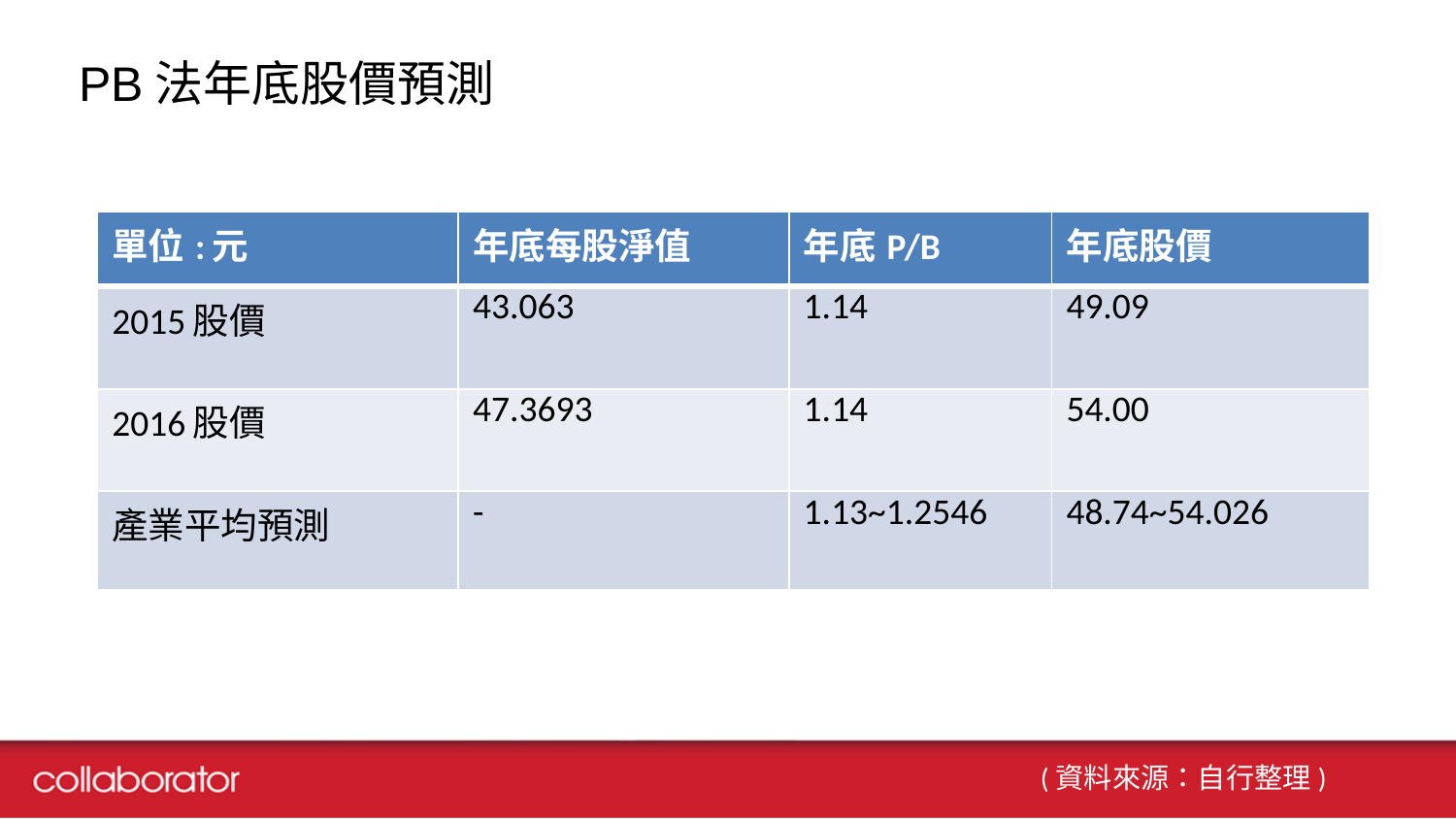

# PB法年底股價預測
| 單位:元 | 年底每股淨值 | 年底P/B | 年底股價 |
| --- | --- | --- | --- |
| 2015股價 | 43.063 | 1.14 | 49.09 |
| 2016股價 | 47.3693 | 1.14 | 54.00 |
| 產業平均預測 | - | 1.13~1.2546 | 48.74~54.026 |
(資料來源：自行整理)